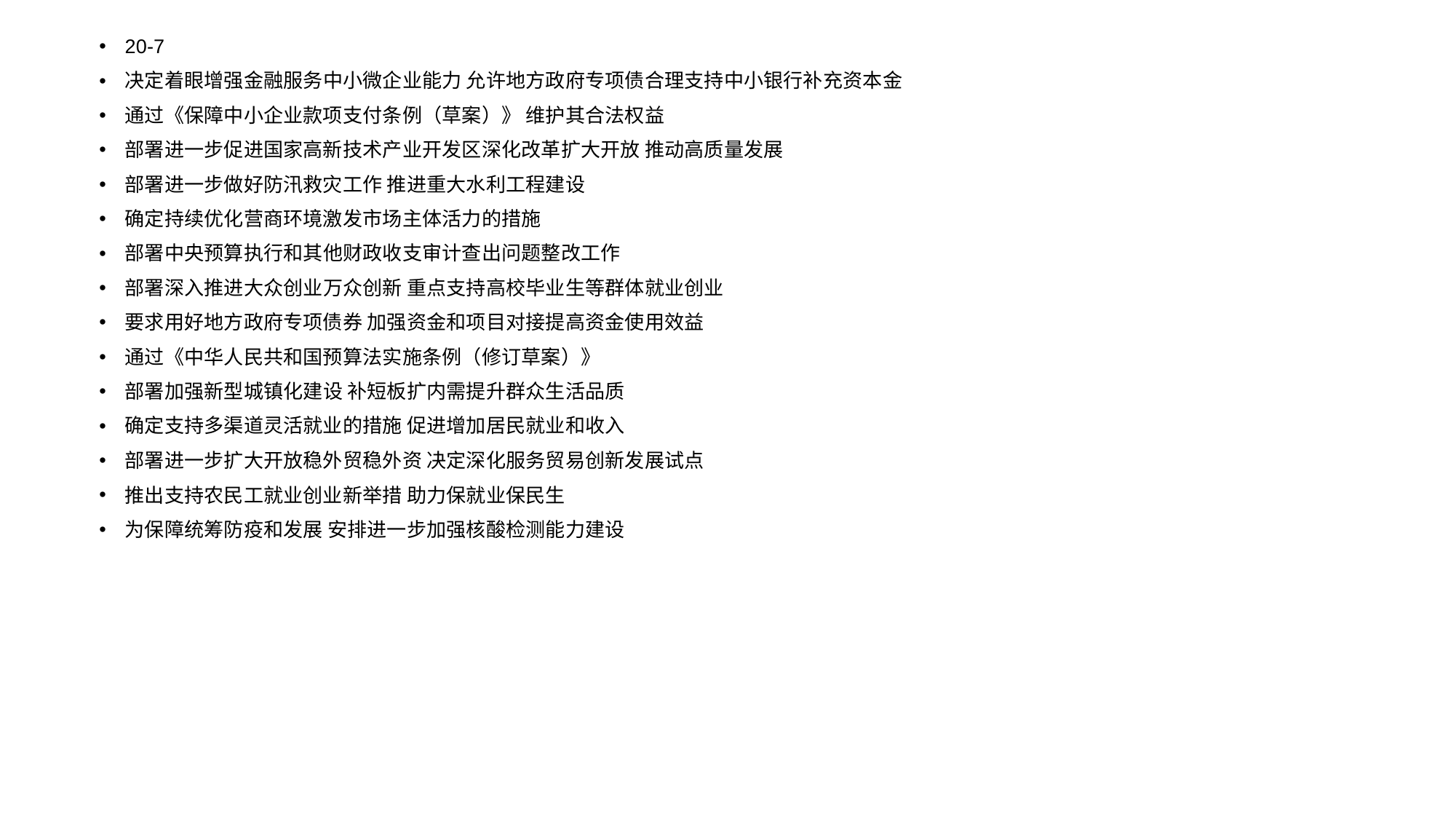

20-7
决定着眼增强金融服务中小微企业能力 允许地方政府专项债合理支持中小银行补充资本金
通过《保障中小企业款项支付条例（草案）》 维护其合法权益
部署进一步促进国家高新技术产业开发区深化改革扩大开放 推动高质量发展
部署进一步做好防汛救灾工作 推进重大水利工程建设
确定持续优化营商环境激发市场主体活力的措施
部署中央预算执行和其他财政收支审计查出问题整改工作
部署深入推进大众创业万众创新 重点支持高校毕业生等群体就业创业
要求用好地方政府专项债券 加强资金和项目对接提高资金使用效益
通过《中华人民共和国预算法实施条例（修订草案）》
部署加强新型城镇化建设 补短板扩内需提升群众生活品质
确定支持多渠道灵活就业的措施 促进增加居民就业和收入
部署进一步扩大开放稳外贸稳外资 决定深化服务贸易创新发展试点
推出支持农民工就业创业新举措 助力保就业保民生
为保障统筹防疫和发展 安排进一步加强核酸检测能力建设